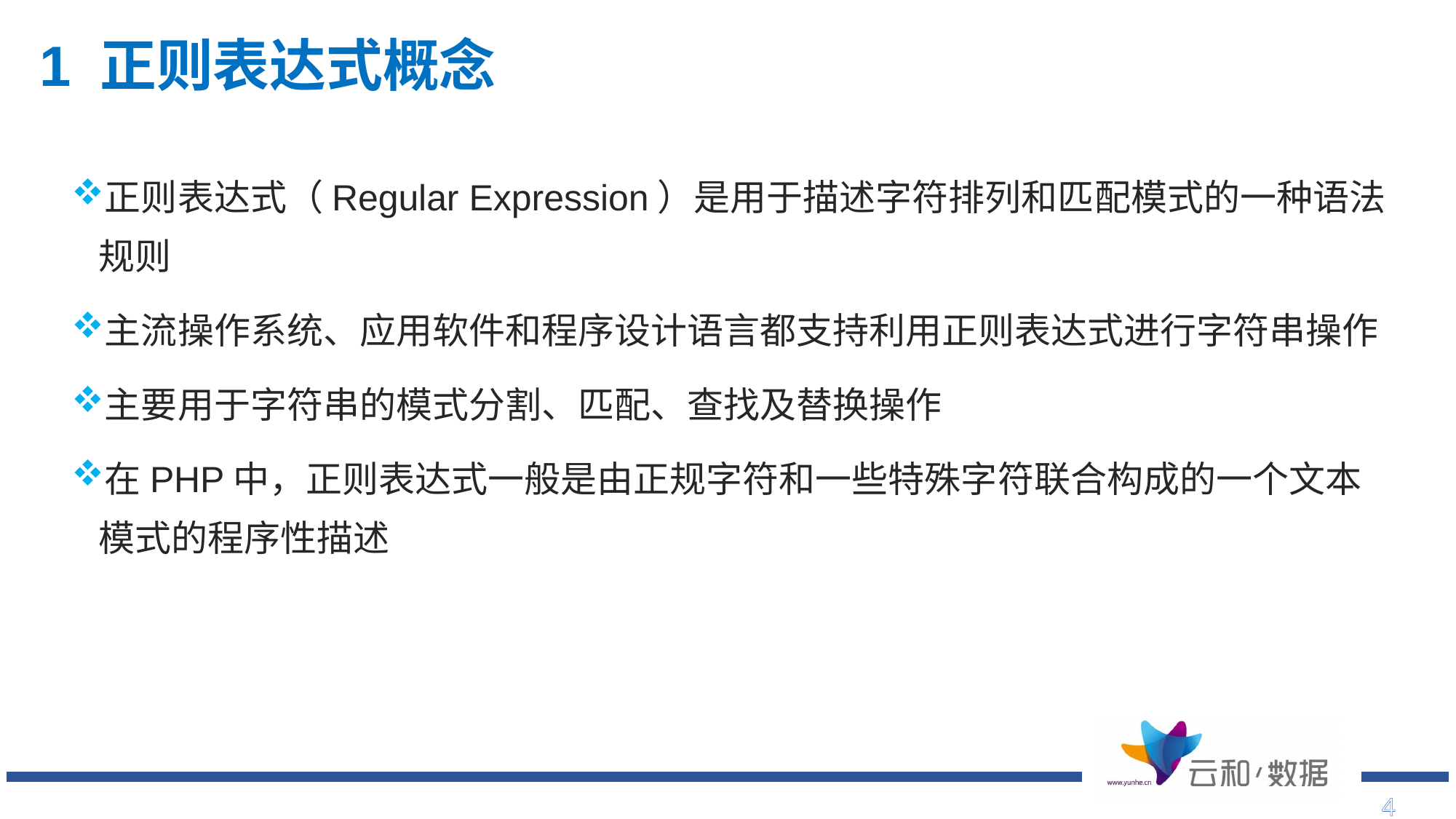

1 正则表达式概念
# 正则表达式（Regular Expression）是用于描述字符排列和匹配模式的一种语法规则
主流操作系统、应用软件和程序设计语言都支持利用正则表达式进行字符串操作
主要用于字符串的模式分割、匹配、查找及替换操作
在PHP中，正则表达式一般是由正规字符和一些特殊字符联合构成的一个文本模式的程序性描述